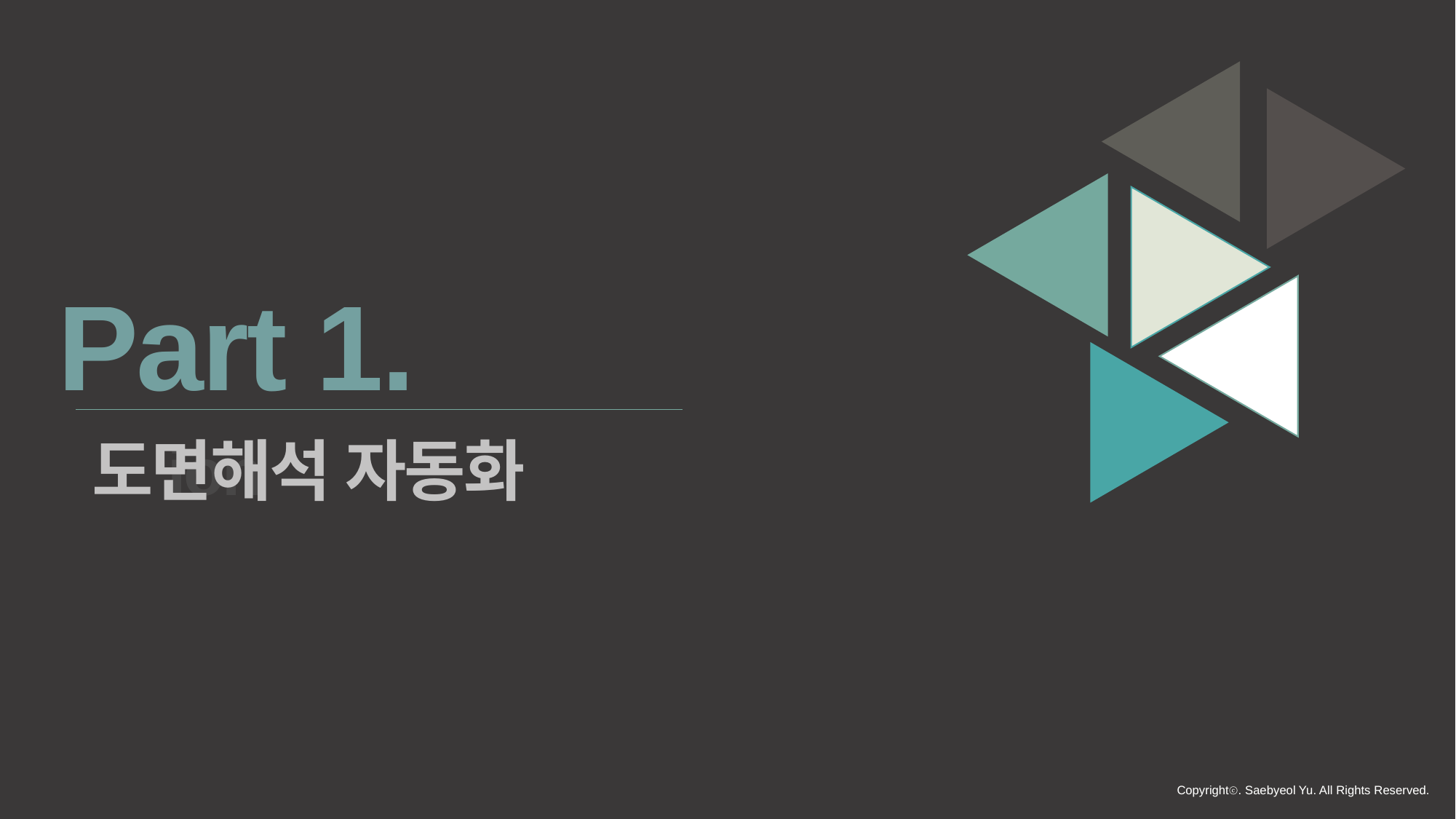

Part 1.
도면해석 자동화
ion
Copyrightⓒ. Saebyeol Yu. All Rights Reserved.